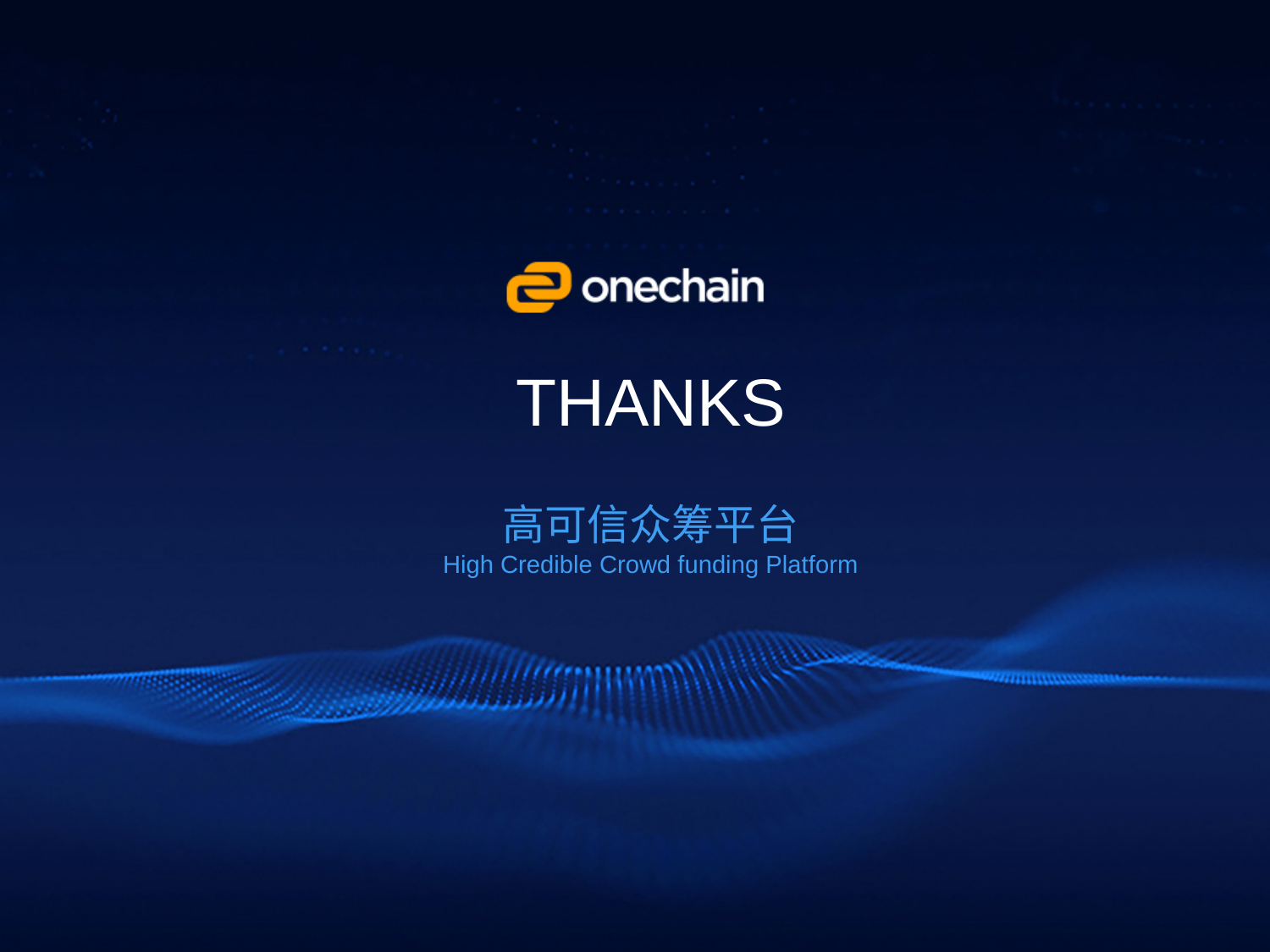

# THANKS
高可信众筹平台
High Credible Crowd funding Platform